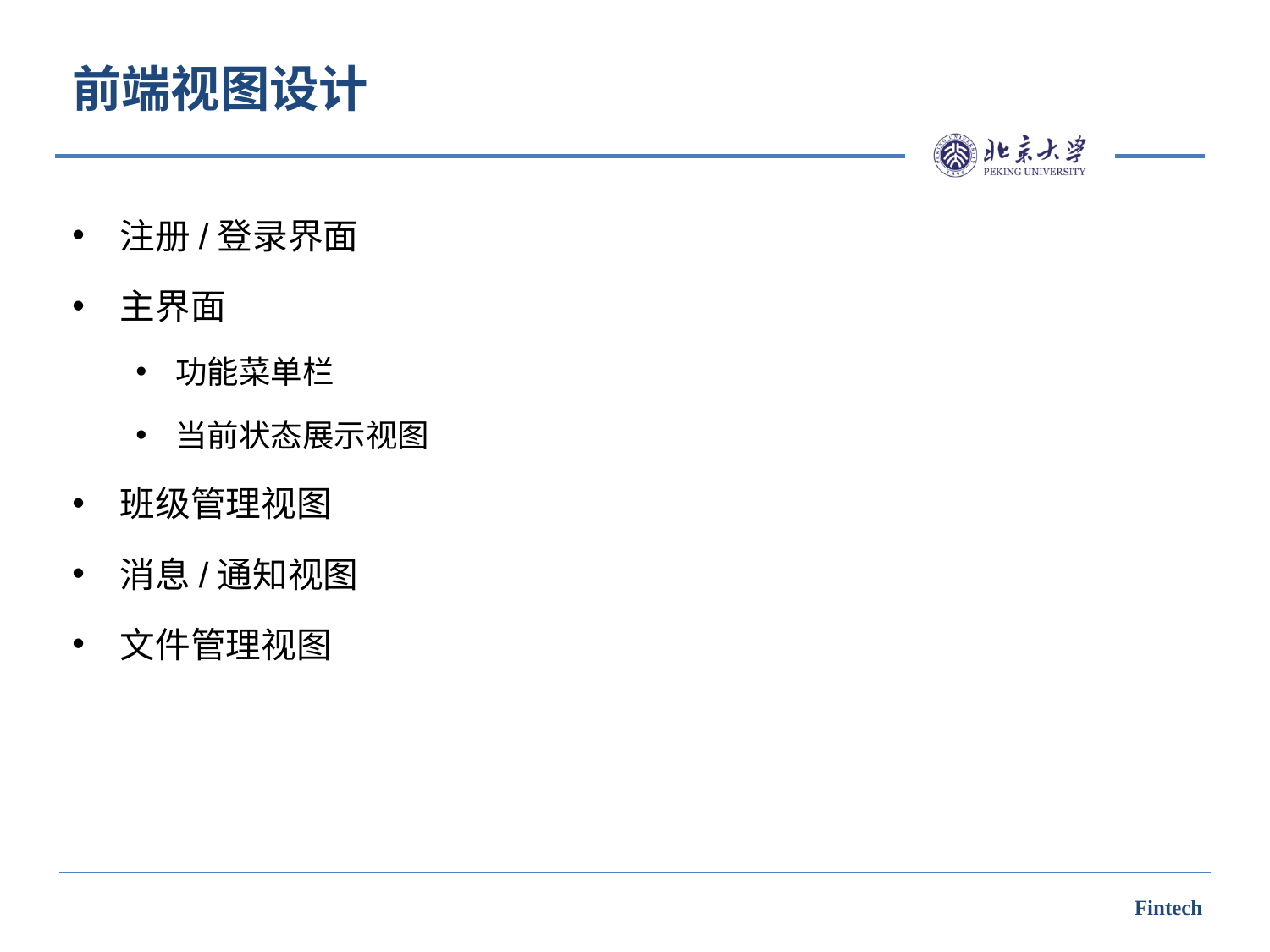

# 前端视图设计
注册/登录界面
主界面
功能菜单栏
当前状态展示视图
班级管理视图
消息/通知视图
文件管理视图